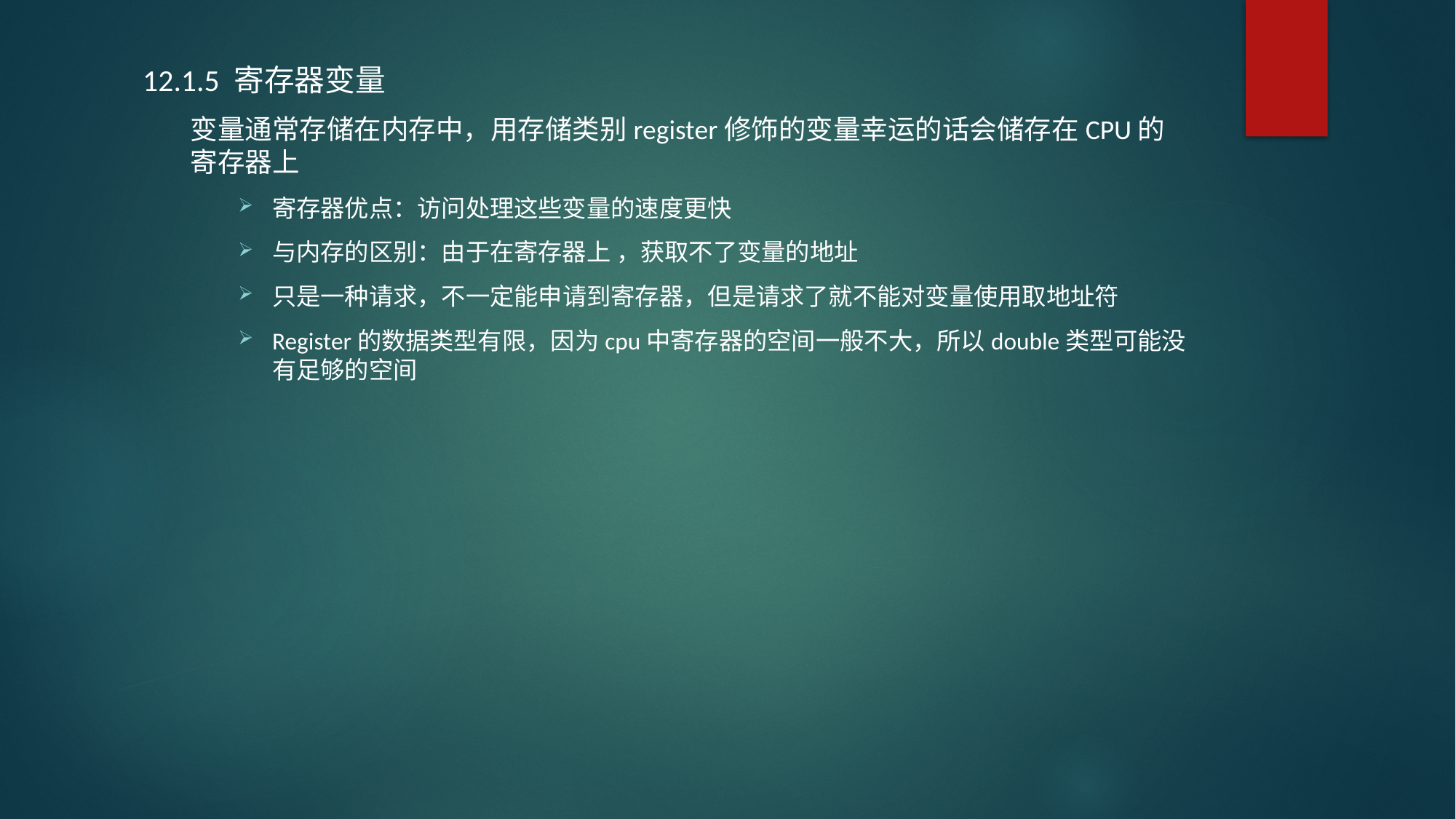

12.1.5 寄存器变量
变量通常存储在内存中，用存储类别register修饰的变量幸运的话会储存在CPU的寄存器上
寄存器优点：访问处理这些变量的速度更快
与内存的区别：由于在寄存器上 ，获取不了变量的地址
只是一种请求，不一定能申请到寄存器，但是请求了就不能对变量使用取地址符
Register的数据类型有限，因为cpu中寄存器的空间一般不大，所以double类型可能没有足够的空间